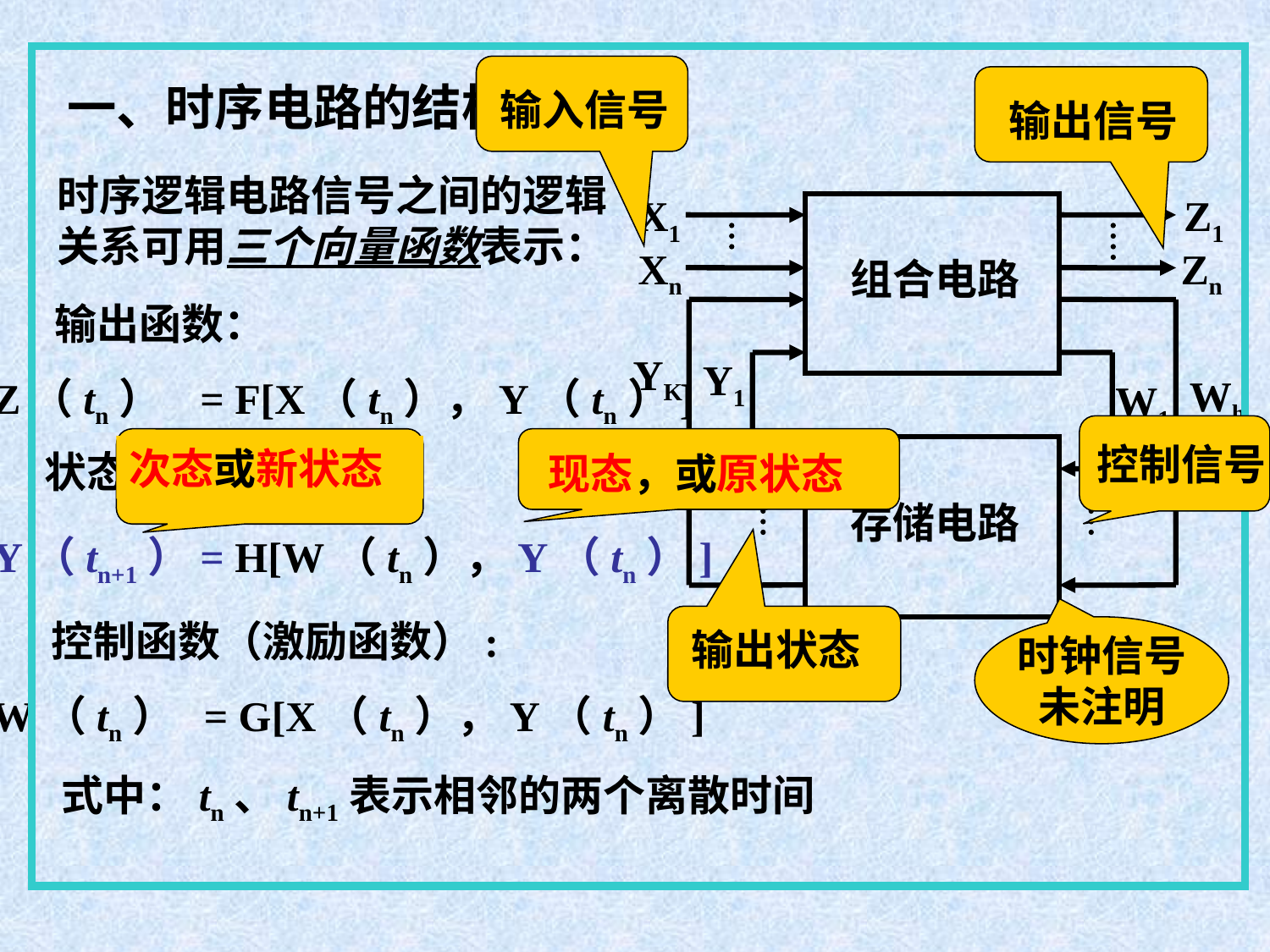

一、时序电路的结构

输入信号

输出信号
时序逻辑电路信号之间的逻辑关系可用三个向量函数表示：
X1

Xn

Z1

Zn

组合电路
输出函数：

YK
Y1

Wh
W1
Z（tn）   = F[X（tn），Y（tn）]
控制信号

次态或新状态

现态，或原状态

存储电路
状态函数：
Y（tn+1）= H[W（tn），Y（tn）]

输出状态
控制函数（激励函数）:
时钟信号
未注明
W（tn）  = G[X（tn），Y（tn）]
式中：tn、tn+1表示相邻的两个离散时间